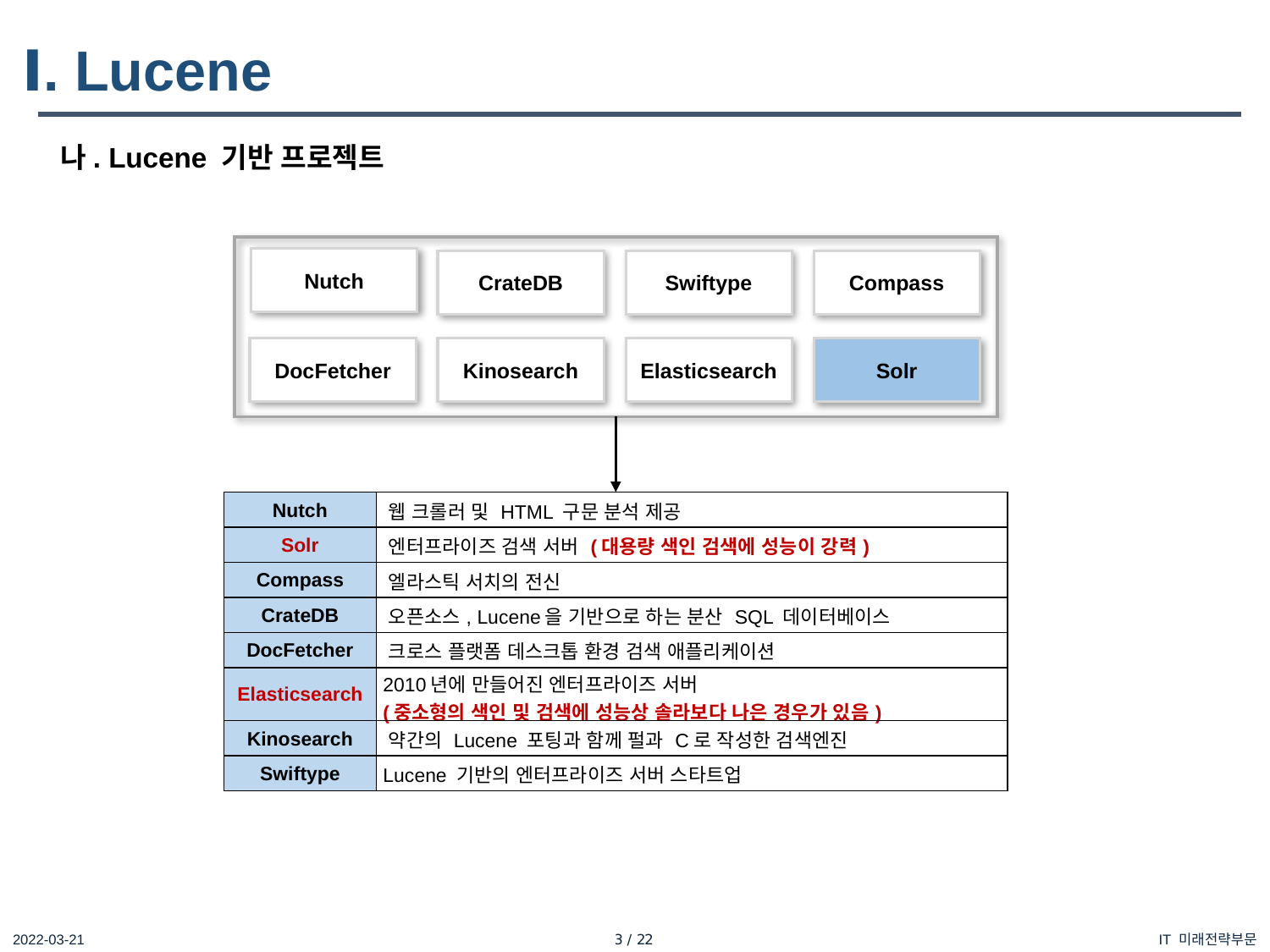

Ⅰ. Lucene

나. Lucene 기반 프로젝트

Nutch
Compass
CrateDB
Swiftype
DocFetcher
Kinosearch
Elasticsearch
Solr
| Nutch | 웹 크롤러 및 HTML 구문 분석 제공 |
| --- | --- |
| Solr | 엔터프라이즈 검색 서버 (대용량 색인 검색에 성능이 강력) |
| Compass | 엘라스틱 서치의 전신 |
| CrateDB | 오픈소스, Lucene을 기반으로 하는 분산 SQL 데이터베이스 |
| DocFetcher | 크로스 플랫폼 데스크톱 환경 검색 애플리케이션 |
| Elasticsearch | 2010년에 만들어진 엔터프라이즈 서버 (중소형의 색인 및 검색에 성능상 솔라보다 나은 경우가 있음) |
| Kinosearch | 약간의 Lucene 포팅과 함께 펄과 C로 작성한 검색엔진 |
| Swiftype | Lucene 기반의 엔터프라이즈 서버 스타트업 |
IT 미래전략부문
2022-03-21
3 / 22